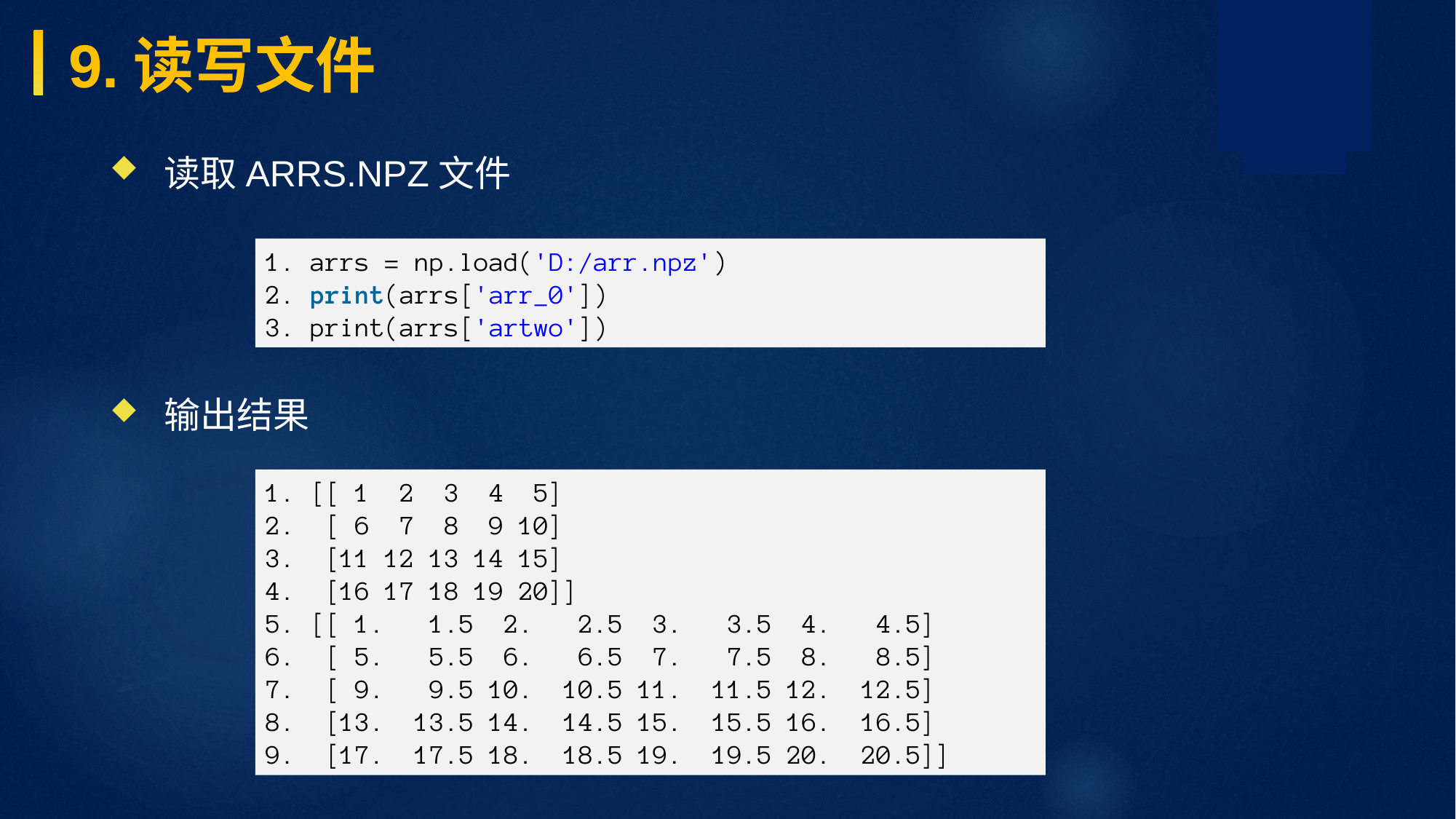

9.读写文件

读取arrs.npz文件

输出结果

1. arrs = np.load('D:/arr.npz')    2. print(arrs['arr_0'])    3. print(arrs['artwo'])
1. [[ 1  2  3  4  5]    2.  [ 6  7  8  9 10]    3.  [11 12 13 14 15]    4.  [16 17 18 19 20]]    5. [[ 1.   1.5  2.   2.5  3.   3.5  4.   4.5]    6.  [ 5.   5.5  6.   6.5  7.   7.5  8.   8.5]    7.  [ 9.   9.5 10.  10.5 11.  11.5 12.  12.5]    8.  [13.  13.5 14.  14.5 15.  15.5 16.  16.5]    9.  [17.  17.5 18.  18.5 19.  19.5 20.  20.5]]